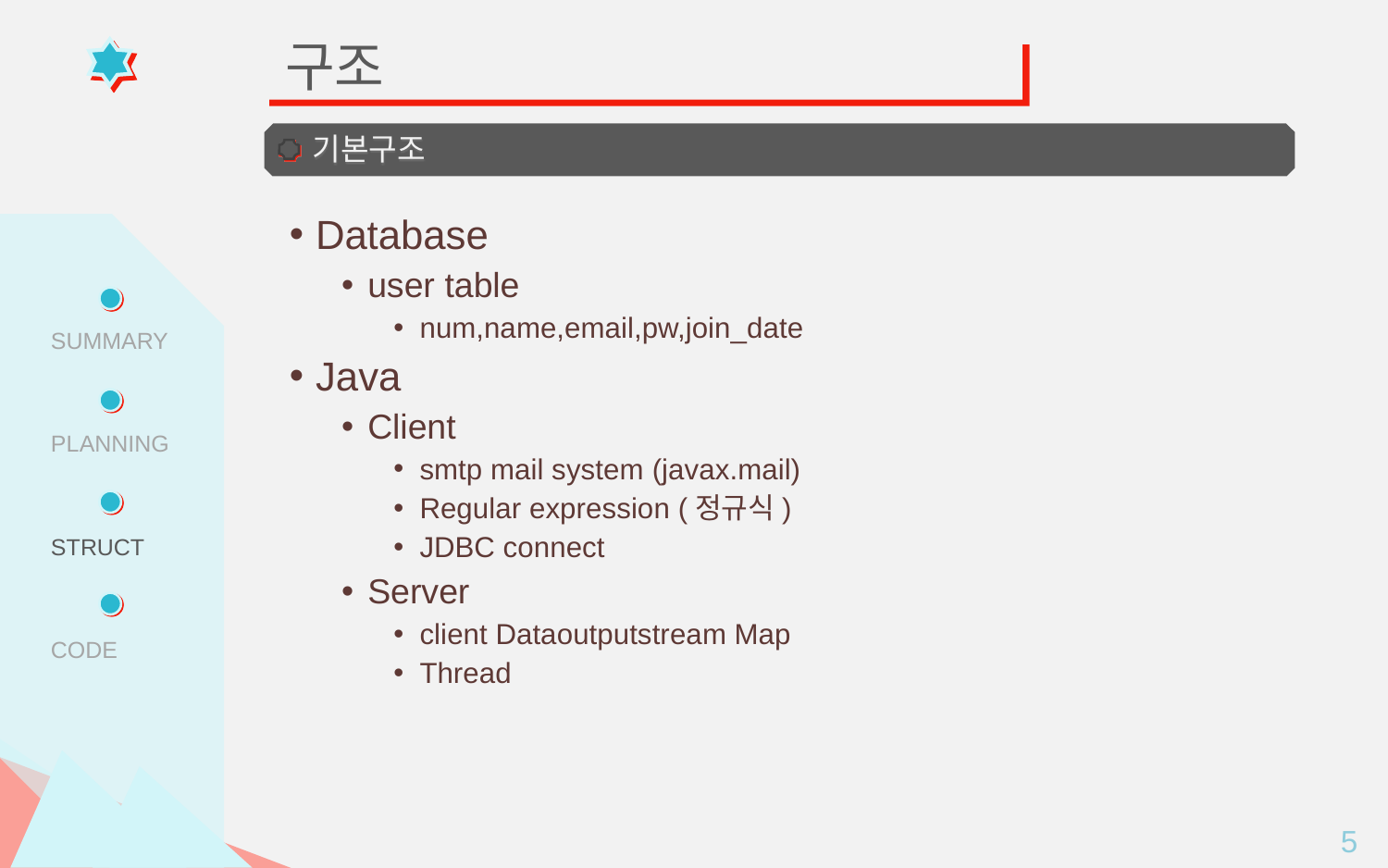

# 구조
기본구조
Database
user table
num,name,email,pw,join_date
Java
Client
smtp mail system (javax.mail)
Regular expression (정규식)
JDBC connect
Server
client Dataoutputstream Map
Thread
SUMMARY
PLANNING
STRUCT
CODE
5